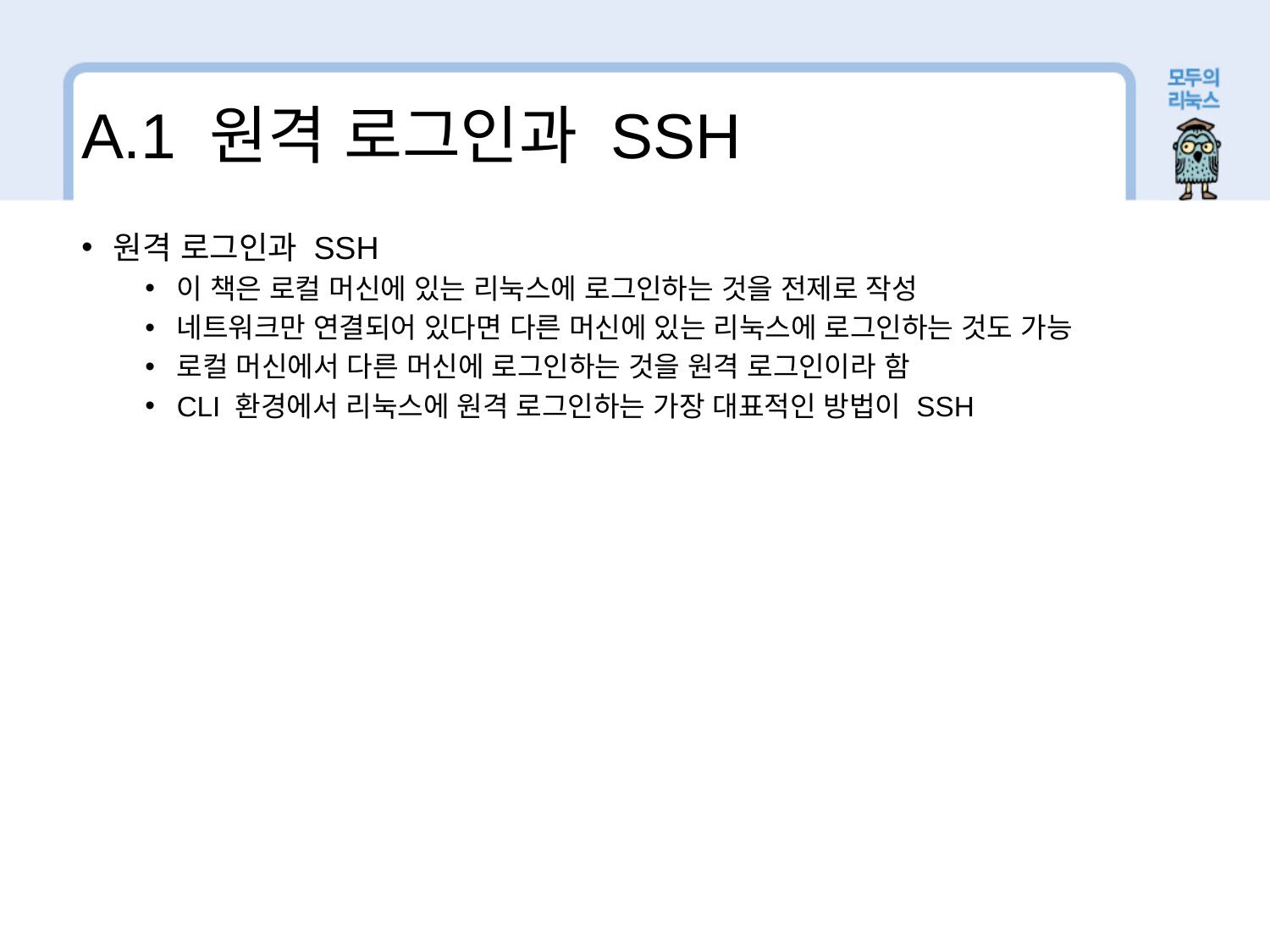

A.1 원격 로그인과 SSH
원격 로그인과 SSH
이 책은 로컬 머신에 있는 리눅스에 로그인하는 것을 전제로 작성
네트워크만 연결되어 있다면 다른 머신에 있는 리눅스에 로그인하는 것도 가능
로컬 머신에서 다른 머신에 로그인하는 것을 원격 로그인이라 함
CLI 환경에서 리눅스에 원격 로그인하는 가장 대표적인 방법이 SSH